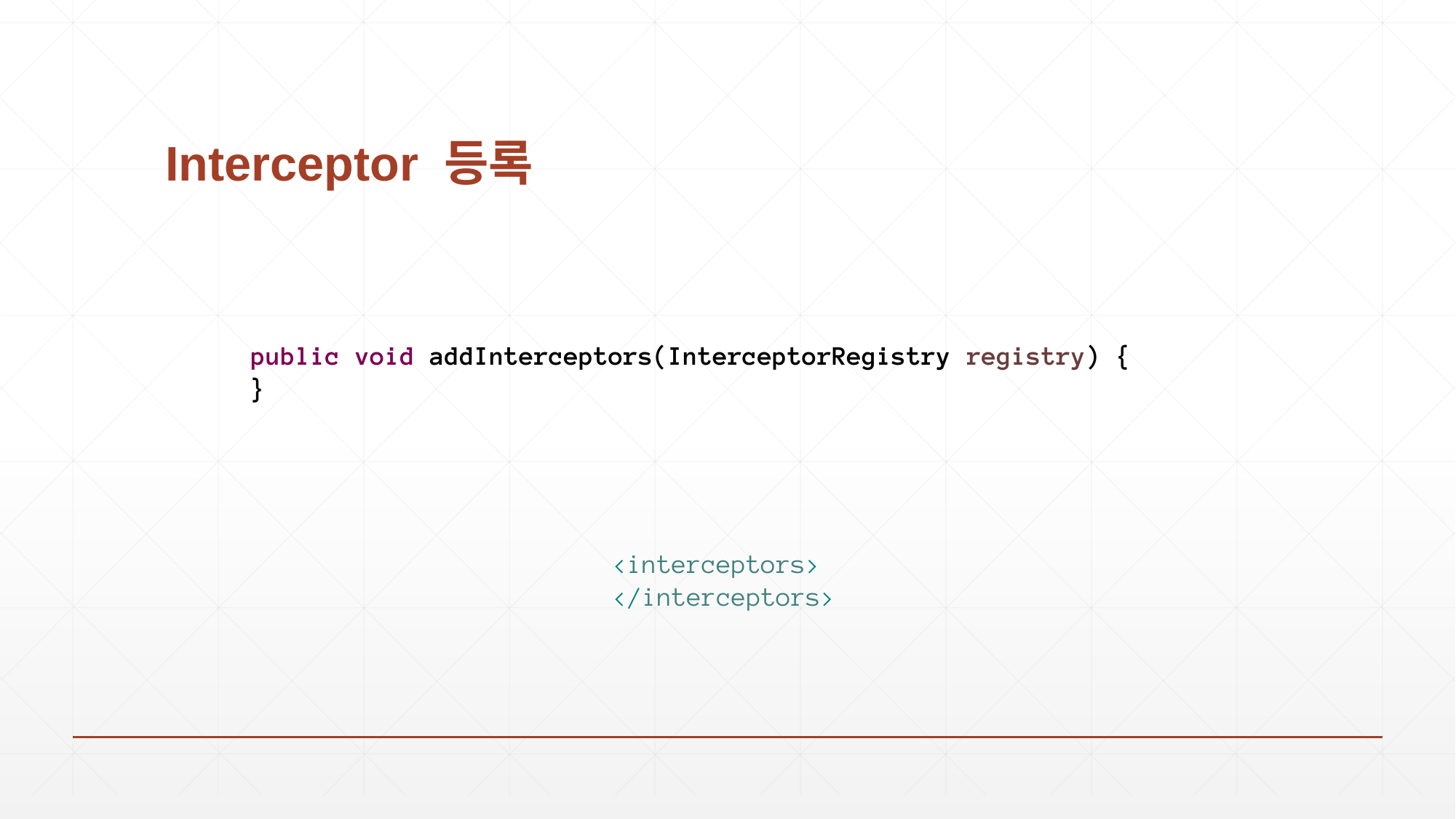

# Interceptor 등록

public void addInterceptors(InterceptorRegistry registry) {
}
<interceptors>
</interceptors>